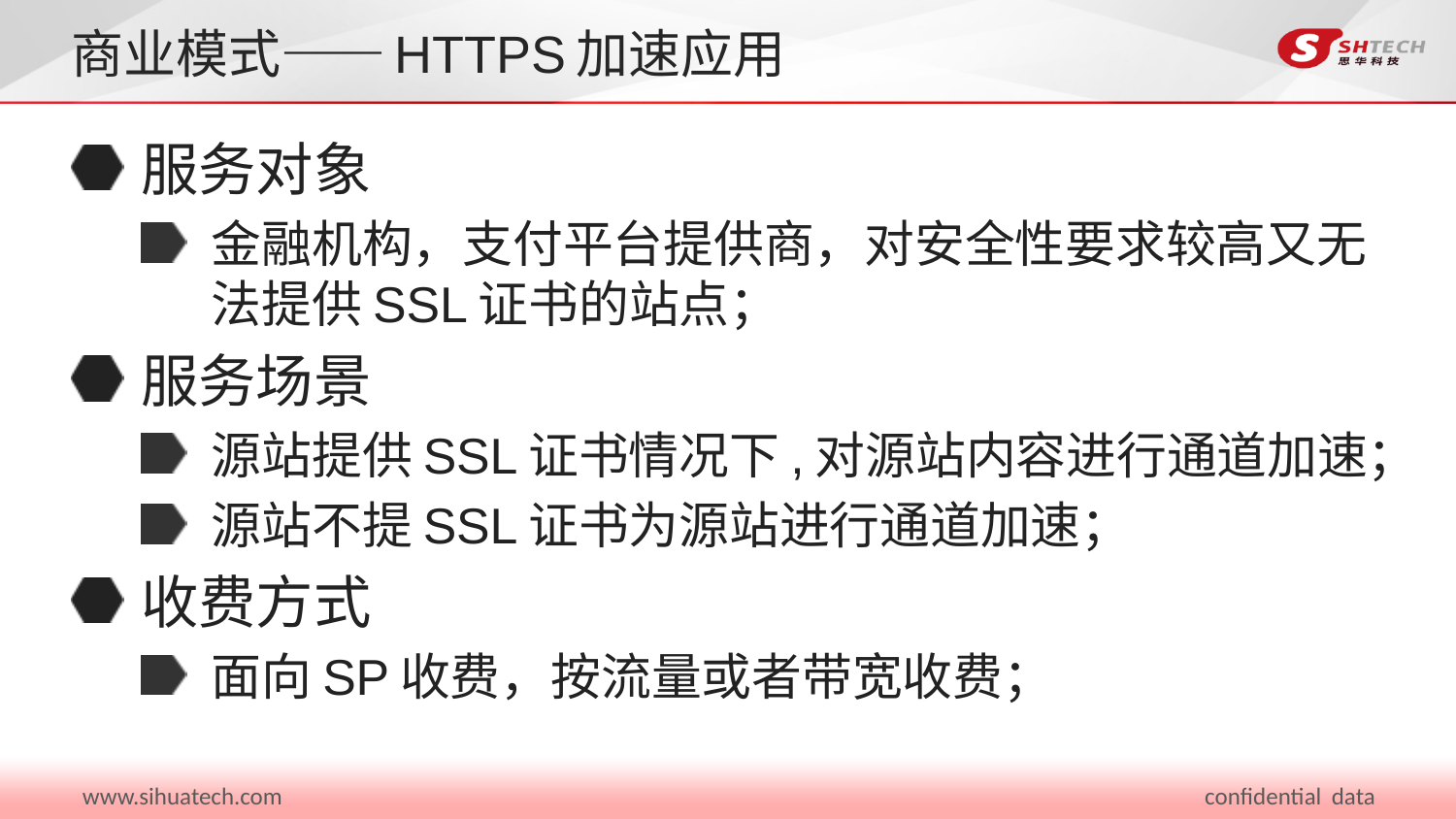

# 商业模式——HTTPS加速应用
服务对象
金融机构，支付平台提供商，对安全性要求较高又无法提供SSL证书的站点；
服务场景
源站提供SSL证书情况下,对源站内容进行通道加速；
源站不提SSL证书为源站进行通道加速；
收费方式
面向SP收费，按流量或者带宽收费；